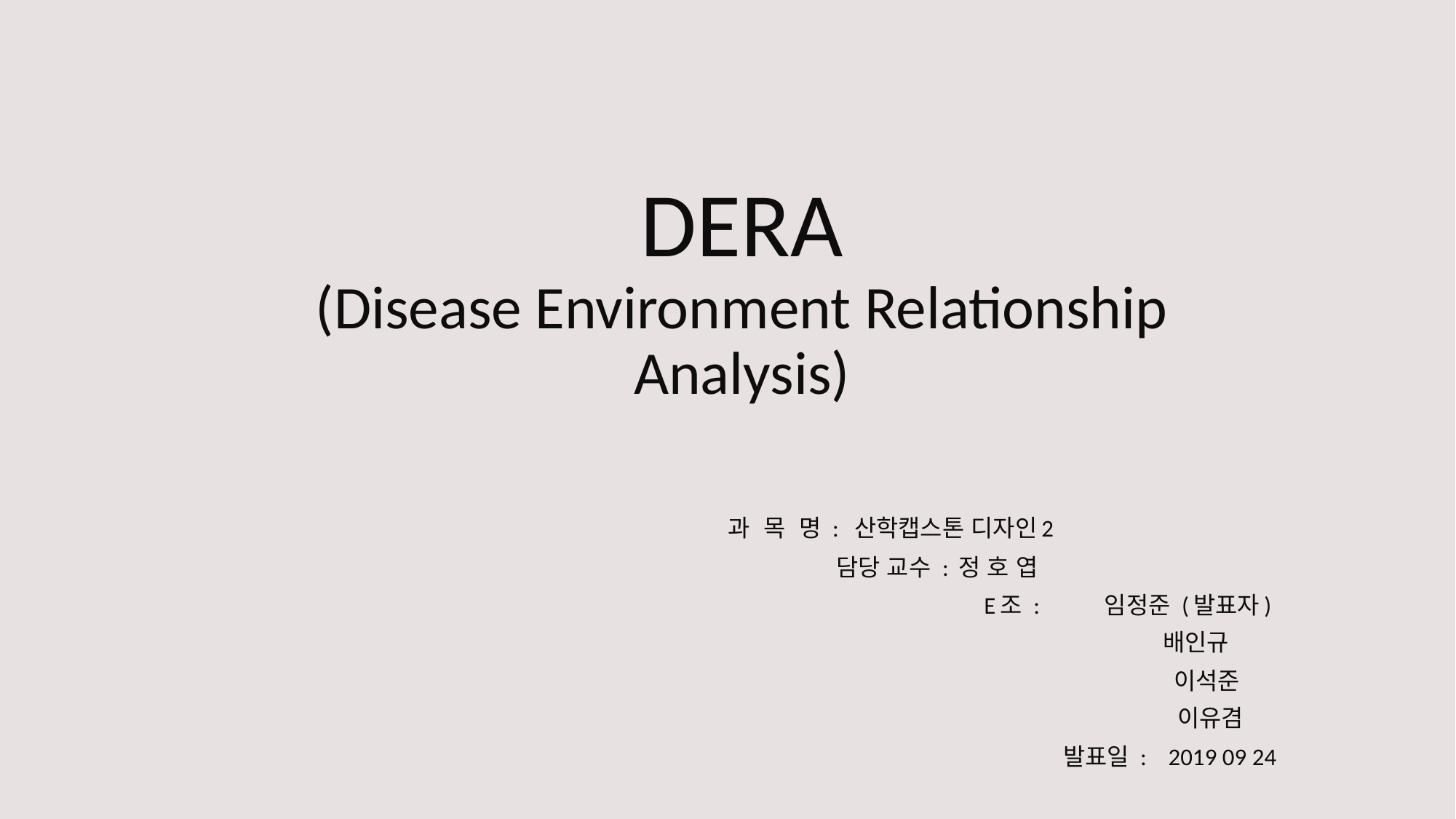

# DERA (Disease Environment Relationship Analysis)

   						 과  목  명 :  산학캡스톤 디자인2
				               담당 교수 : 정 호 엽
                                                                                                         E조 :           임정준 (발표자)
                                                                                  	               배인규
                                                                                                            이석준
                                                                                                             이유겸
                                                                                                 발표일 :    2019 09 24